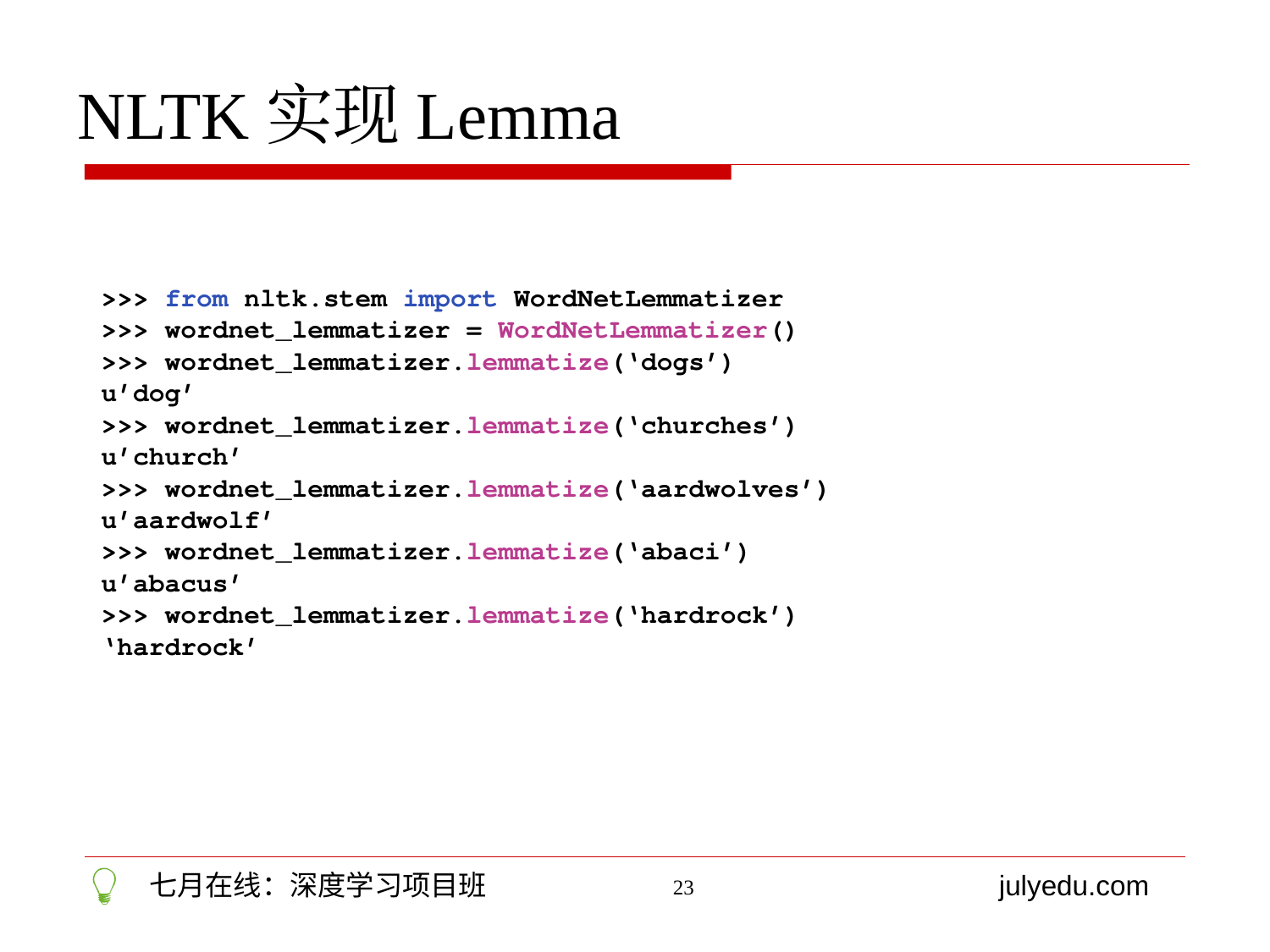

NLTK实现Lemma
>>> from nltk.stem import WordNetLemmatizer
>>> wordnet_lemmatizer = WordNetLemmatizer()
>>> wordnet_lemmatizer.lemmatize(‘dogs’)
u’dog’
>>> wordnet_lemmatizer.lemmatize(‘churches’)
u’church’
>>> wordnet_lemmatizer.lemmatize(‘aardwolves’)
u’aardwolf’
>>> wordnet_lemmatizer.lemmatize(‘abaci’)
u’abacus’
>>> wordnet_lemmatizer.lemmatize(‘hardrock’)
‘hardrock’
23